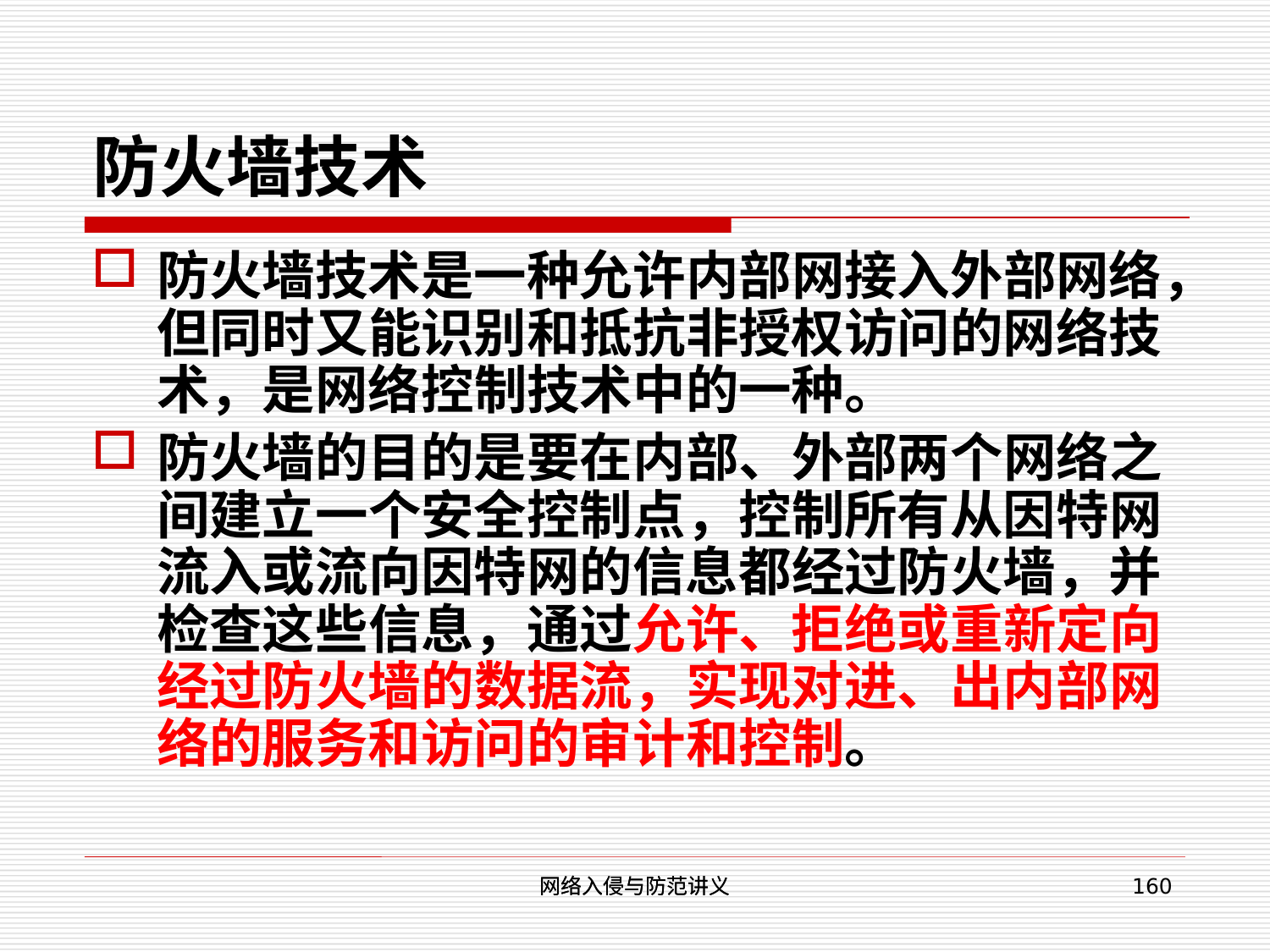

# 防火墙技术
防火墙技术是一种允许内部网接入外部网络，但同时又能识别和抵抗非授权访问的网络技术，是网络控制技术中的一种。
防火墙的目的是要在内部、外部两个网络之间建立一个安全控制点，控制所有从因特网流入或流向因特网的信息都经过防火墙，并检查这些信息，通过允许、拒绝或重新定向经过防火墙的数据流，实现对进、出内部网络的服务和访问的审计和控制。

网络入侵与防范讲义
网络入侵与防范讲义
160
160